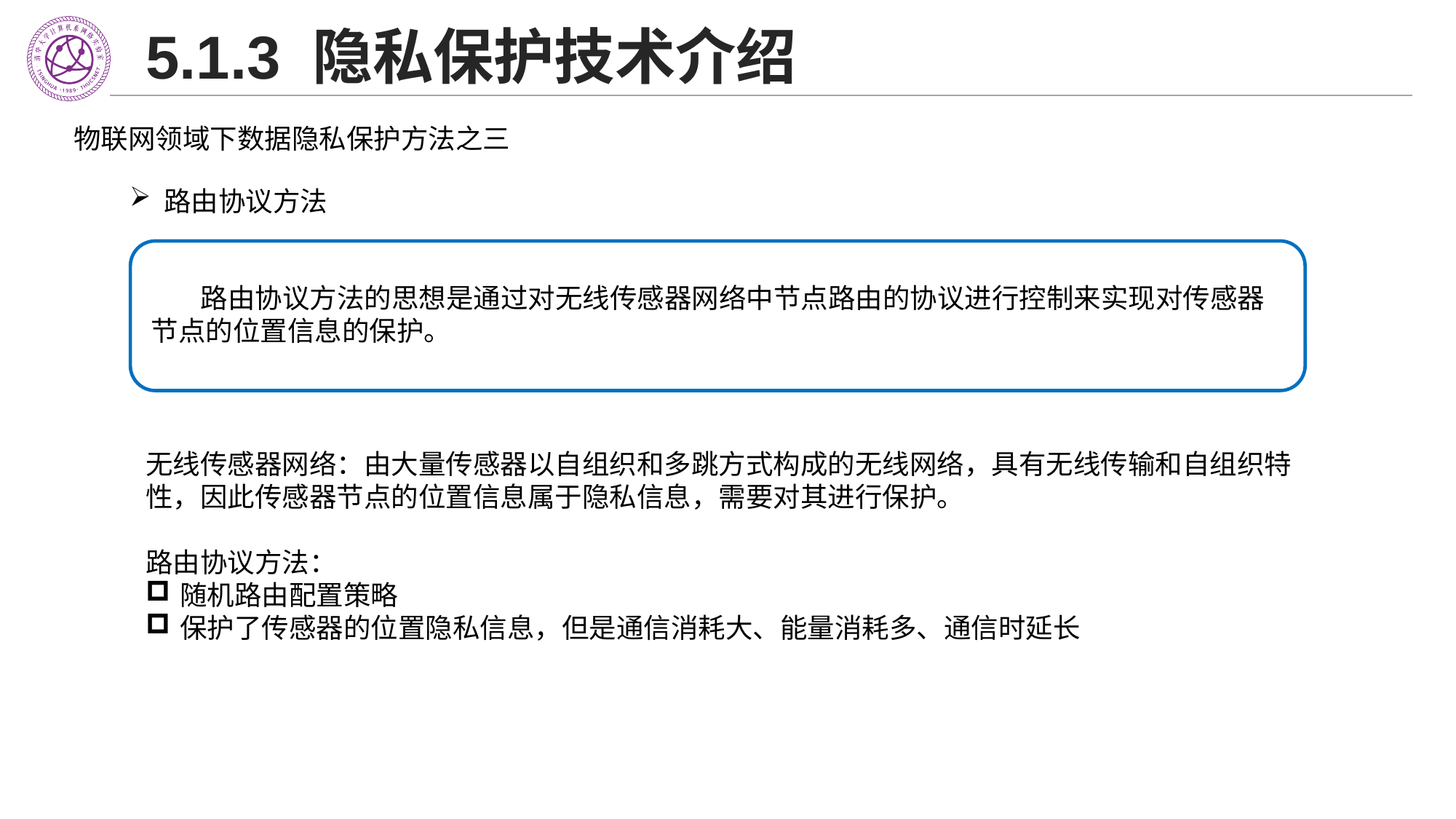

# 5.1.3 隐私保护技术介绍
物联网领域下数据隐私保护方法之三
路由协议方法

       路由协议方法的思想是通过对无线传感器网络中节点路由的协议进行控制来实现对传感器节点的位置信息的保护。
无线传感器网络：由大量传感器以自组织和多跳方式构成的无线网络，具有无线传输和自组织特性，因此传感器节点的位置信息属于隐私信息，需要对其进行保护。

路由协议方法：
随机路由配置策略
保护了传感器的位置隐私信息，但是通信消耗大、能量消耗多、通信时延长